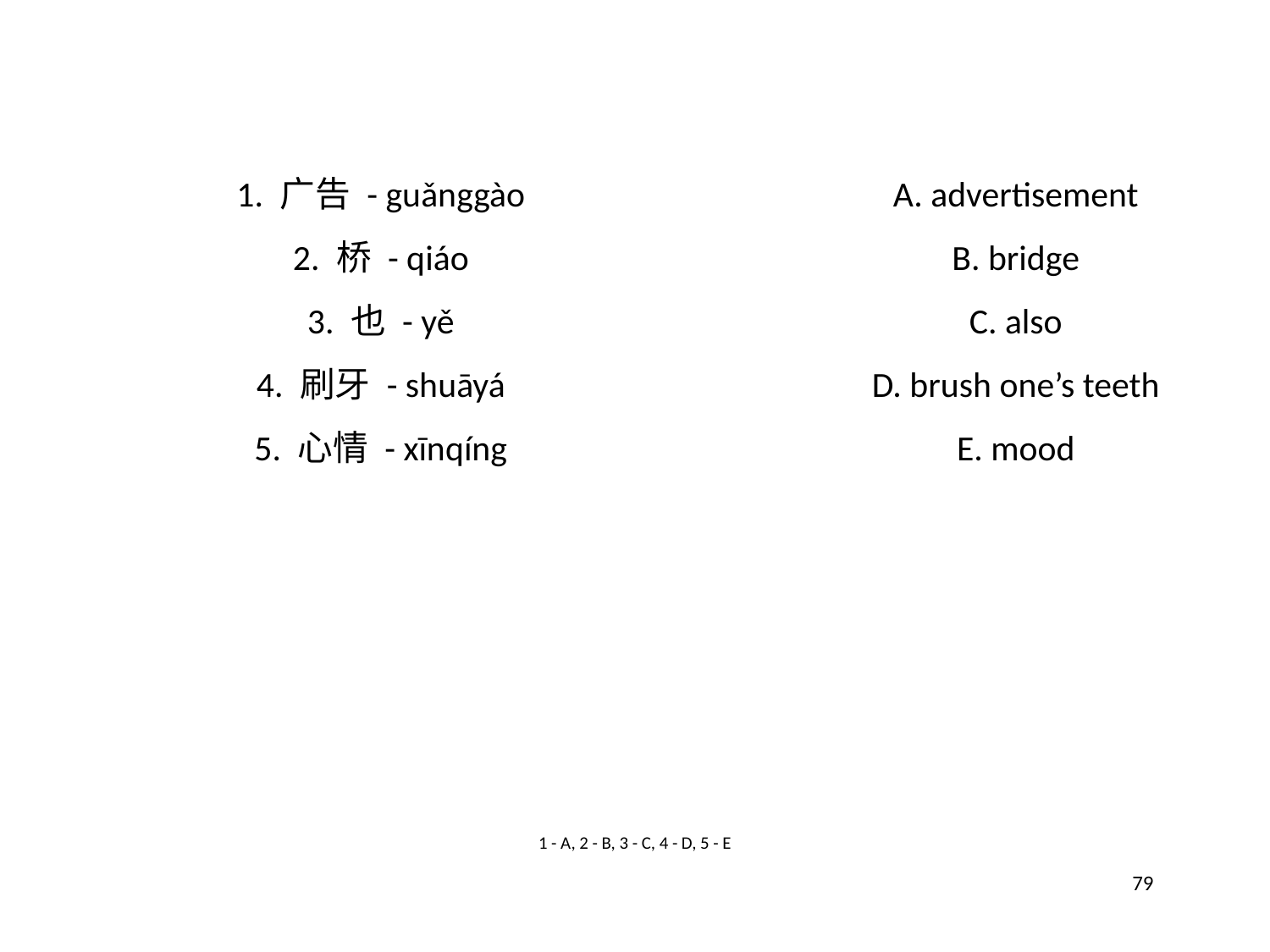

1. 广告 - guǎnggào

A. advertisement

2. 桥 - qiáo

B. bridge

3. 也 - yě

C. also

4. 刷牙 - shuāyá

D. brush one’s teeth

5. 心情 - xīnqíng

E. mood
1 - A, 2 - B, 3 - C, 4 - D, 5 - E

79